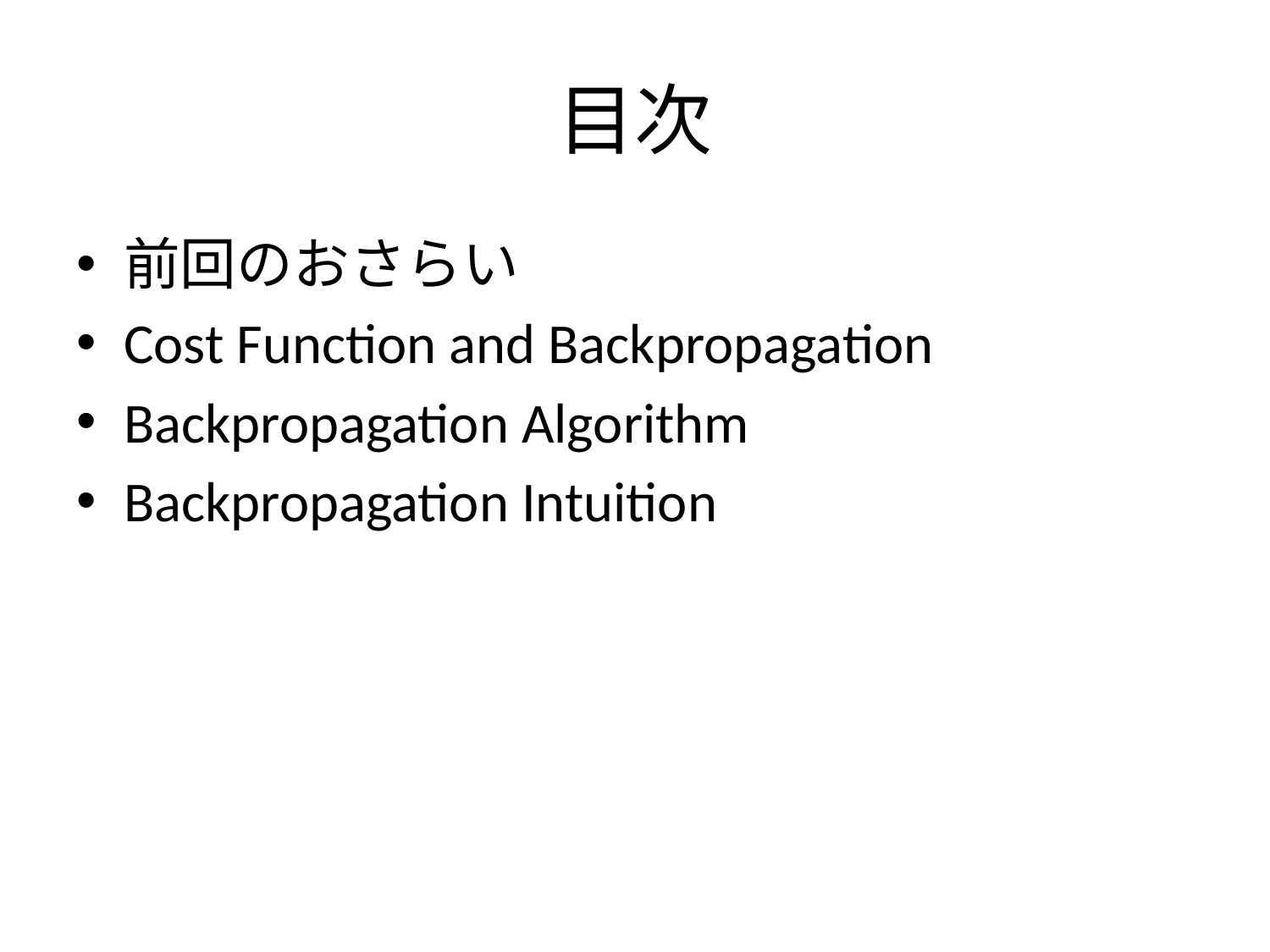

# 目次
前回のおさらい
Cost Function and Backpropagation
Backpropagation Algorithm
Backpropagation Intuition